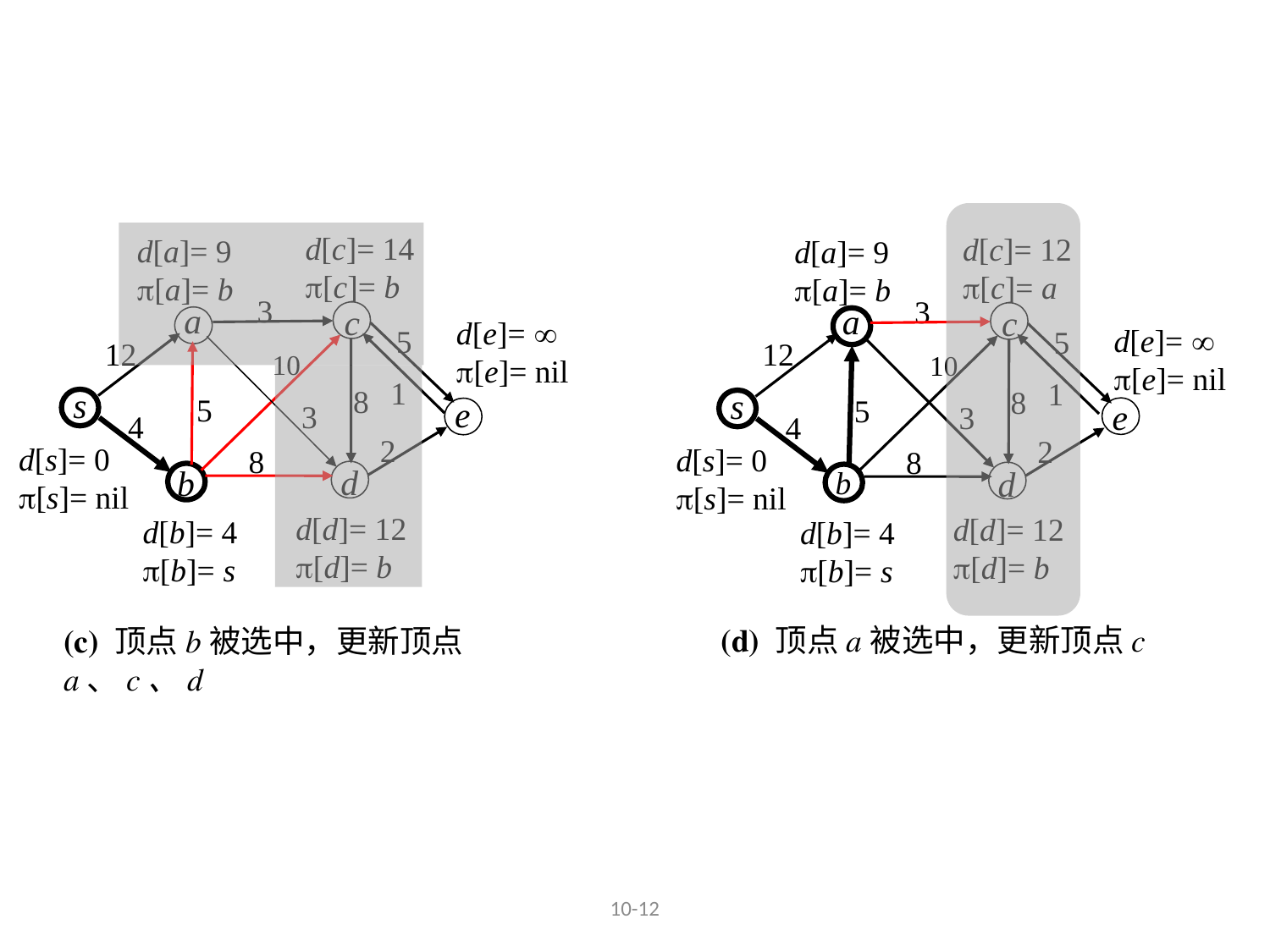

d[c]= 14
π[c]= b

d[a]= 9
π[a]= b

3
a

c

d[e]= ∞
π[e]= nil

5

12

10

1
8
s

5
e

3
4

2

d[s]= 0
π[s]= nil

8
d

b

d[d]= 12
π[d]= b

d[b]= 4
π[b]= s

(c) 顶点b被选中，更新顶点a、c、d

d[c]= 12
π[c]= a

d[a]= 9
π[a]= b

3
a

c

d[e]= ∞
π[e]= nil

5

12

10

1
8
s

5
e

3
4

2

d[s]= 0
π[s]= nil

8
d

b

d[d]= 12
π[d]= b

d[b]= 4
π[b]= s

(d) 顶点a被选中，更新顶点c
10-12